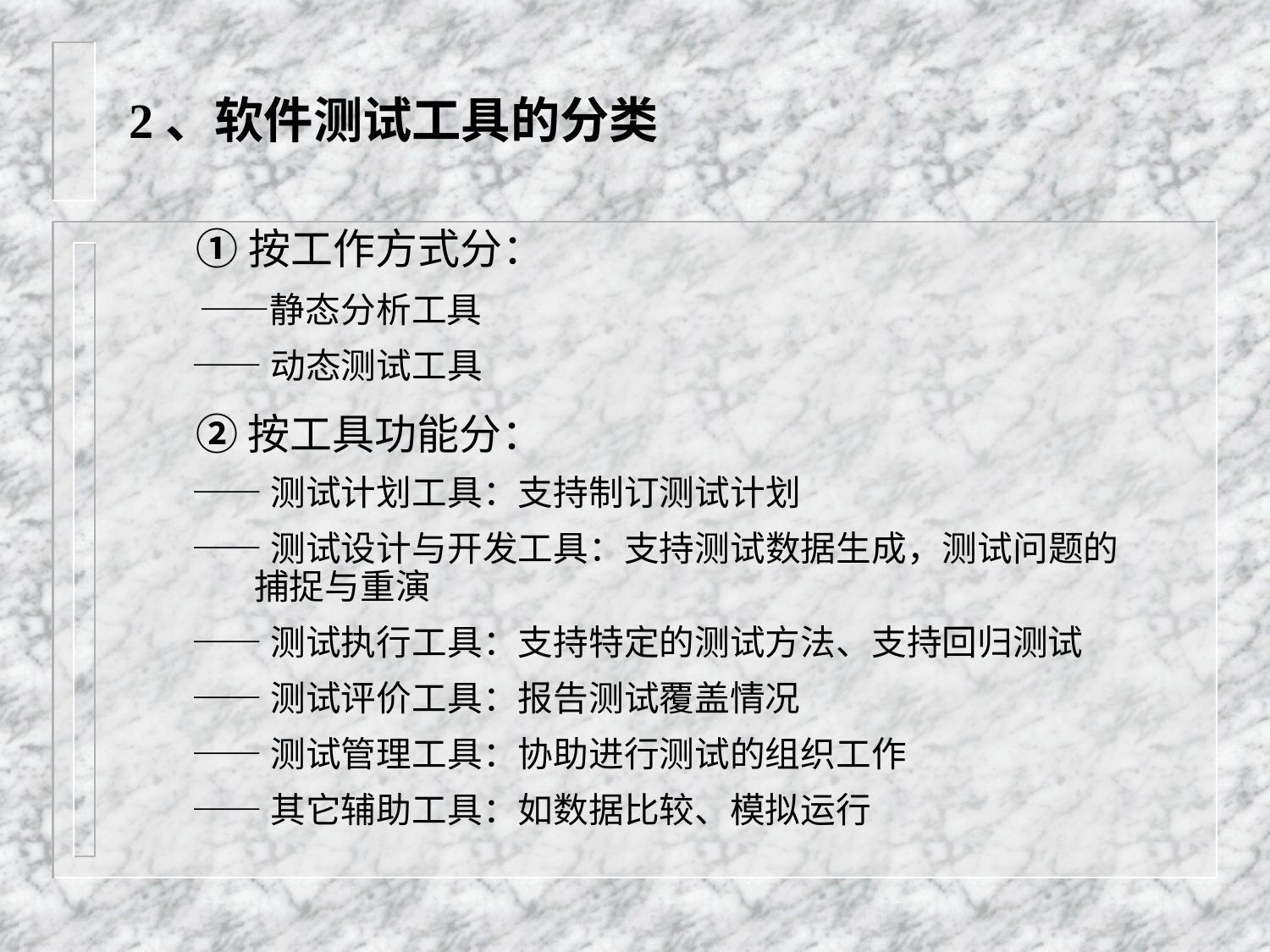

2、软件测试工具的分类
      ①按工作方式分：
　　——静态分析工具
        ——动态测试工具
       ②按工具功能分：
        ——测试计划工具：支持制订测试计划
        ——测试设计与开发工具：支持测试数据生成，测试问题的
                捕捉与重演
        ——测试执行工具：支持特定的测试方法、支持回归测试
        ——测试评价工具：报告测试覆盖情况
        ——测试管理工具：协助进行测试的组织工作
        ——其它辅助工具：如数据比较、模拟运行